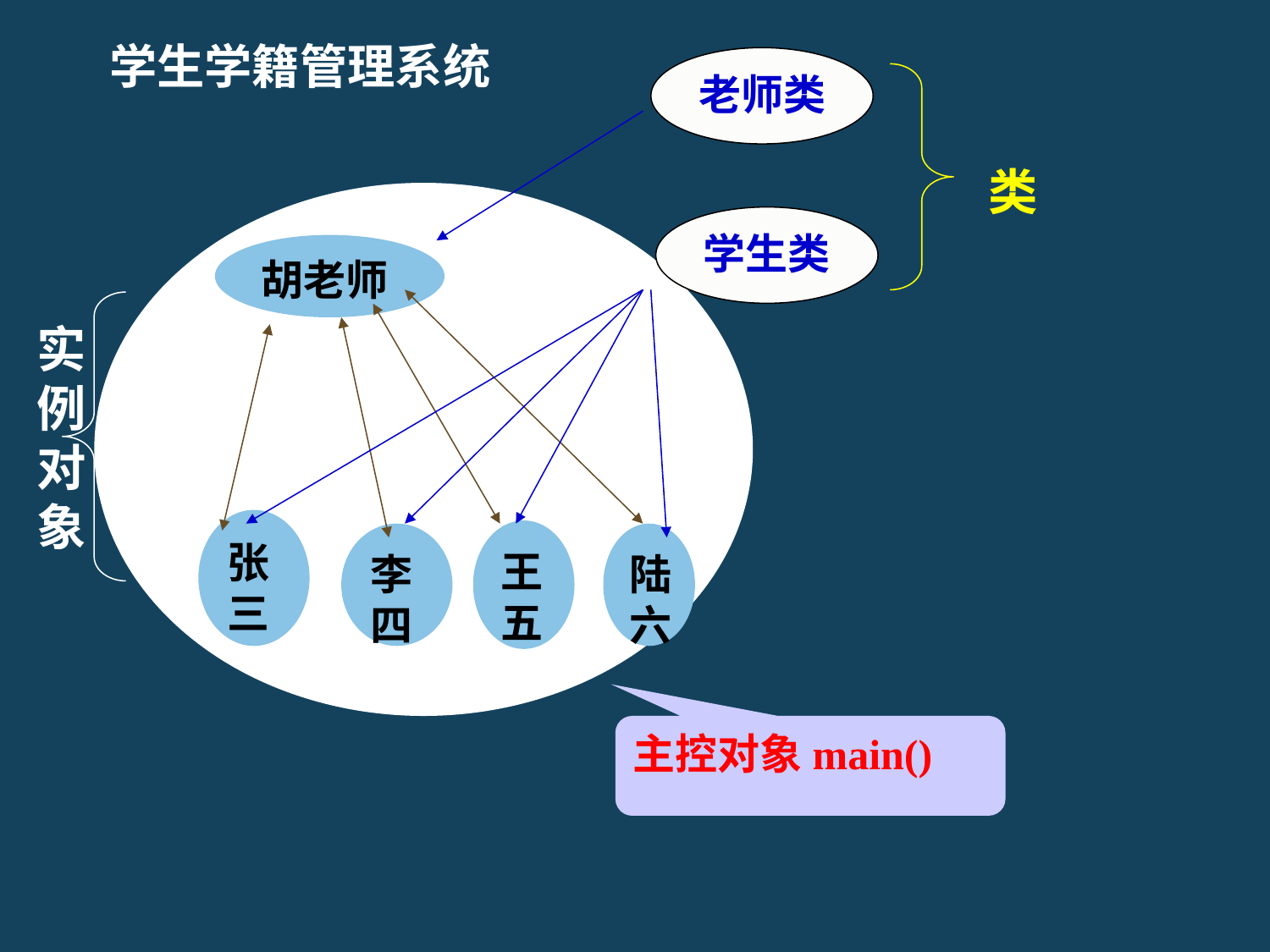

学生学籍管理系统
老师类

类

学生类
胡老师

实例对象

张三
王五
李四
陆六
主控对象main()